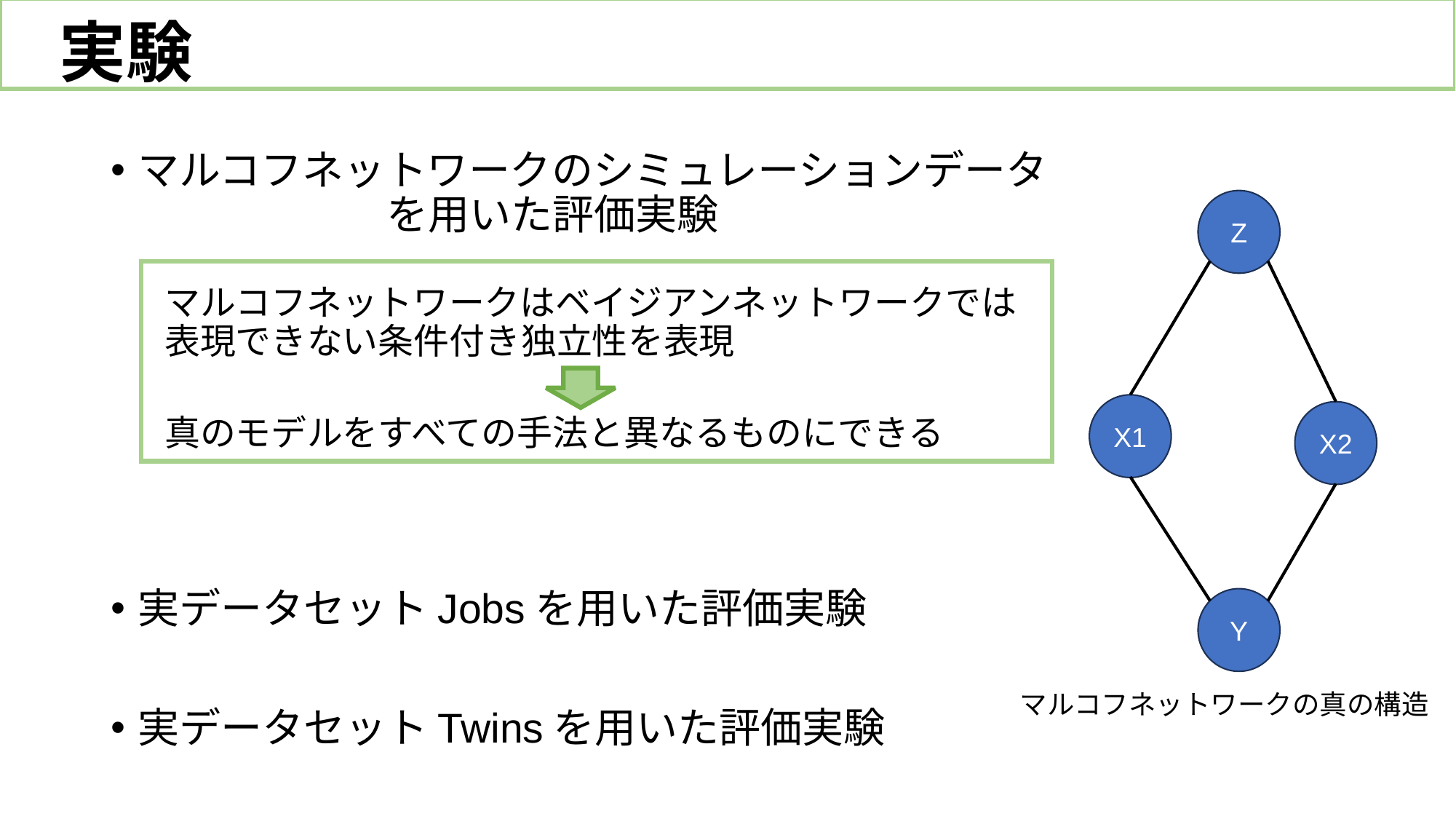

# 実験
マルコフネットワークのシミュレーションデータ　　　　　　を用いた評価実験
マルコフネットワークはベイジアンネットワークでは
表現できない条件付き独立性を表現

真のモデルをすべての手法と異なるものにできる

実データセットJobsを用いた評価実験

実データセットTwinsを用いた評価実験
Z
X1
X2
Y

マルコフネットワークの真の構造